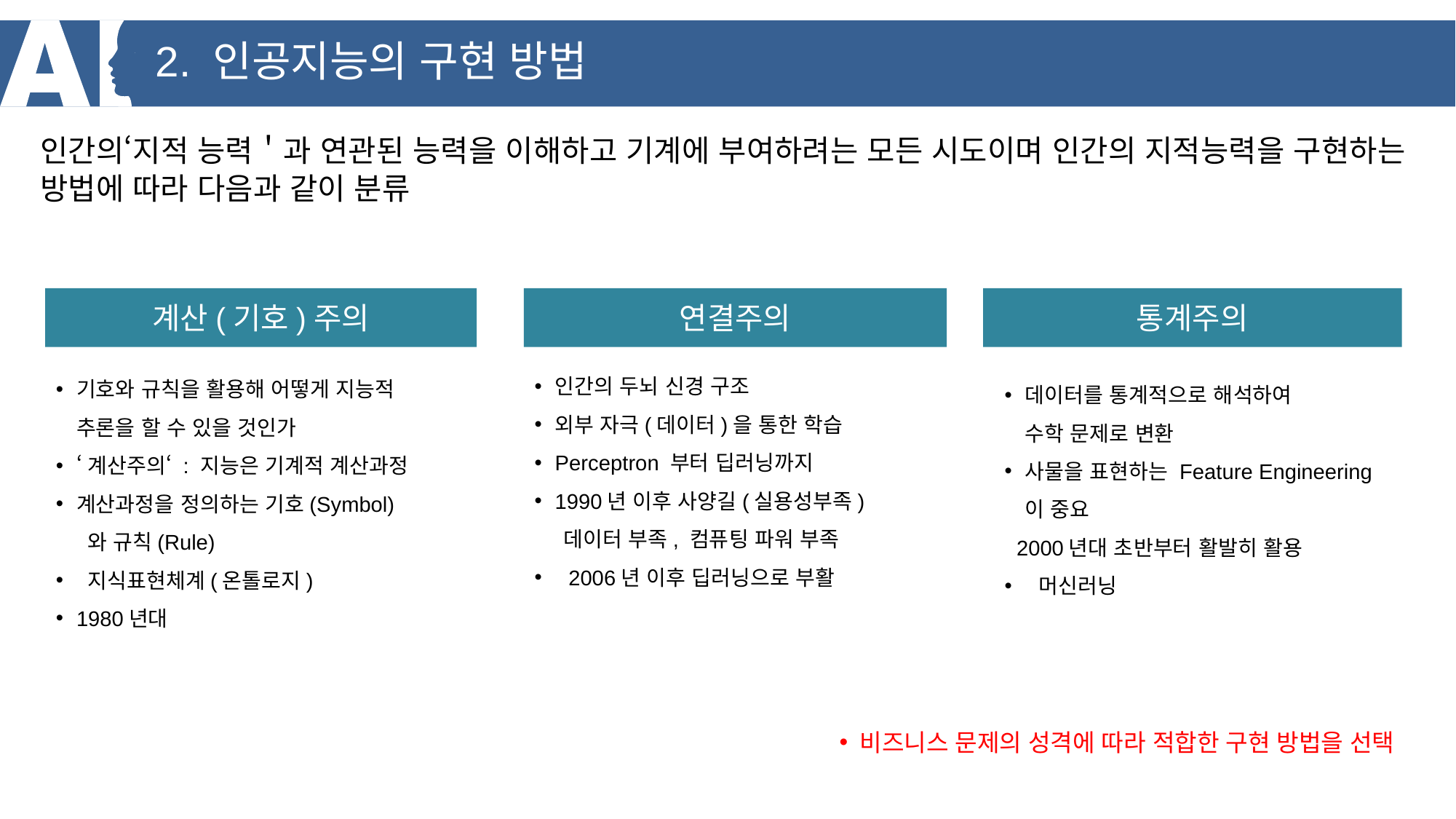

2. 인공지능의 구현 방법
인간의‘지적 능력＇과 연관된 능력을 이해하고 기계에 부여하려는 모든 시도이며 인간의 지적능력을 구현하는 방법에 따라 다음과 같이 분류
계산(기호)주의
연결주의
통계주의
인간의 두뇌 신경 구조
외부 자극(데이터)을 통한 학습
Perceptron 부터 딥러닝까지
1990년 이후 사양길(실용성부족)
    데이터 부족, 컴퓨팅 파워 부족
2006년 이후 딥러닝으로 부활
기호와 규칙을 활용해 어떻게 지능적
추론을 할 수 있을 것인가
‘계산주의‘ : 지능은 기계적 계산과정
계산과정을 정의하는 기호(Symbol)
 와 규칙(Rule)
 지식표현체계(온톨로지)
1980년대
데이터를 통계적으로 해석하여
수학 문제로 변환
사물을 표현하는 Feature Engineering이 중요
  2000년대 초반부터 활발히 활용
머신러닝

비즈니스 문제의 성격에 따라 적합한 구현 방법을 선택